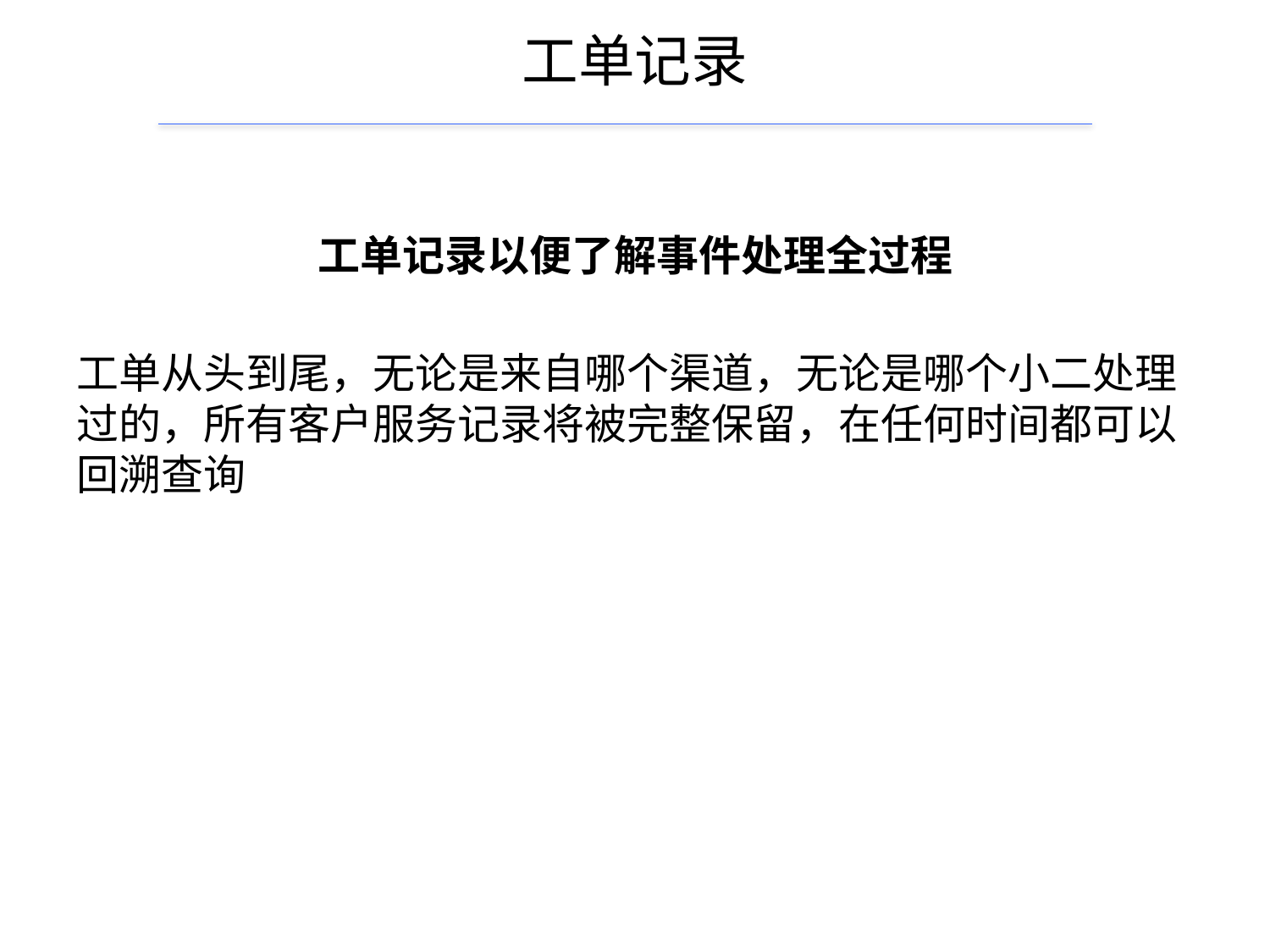

# 工单记录
工单记录以便了解事件处理全过程

工单从头到尾，无论是来自哪个渠道，无论是哪个小二处理过的，所有客户服务记录将被完整保留，在任何时间都可以回溯查询